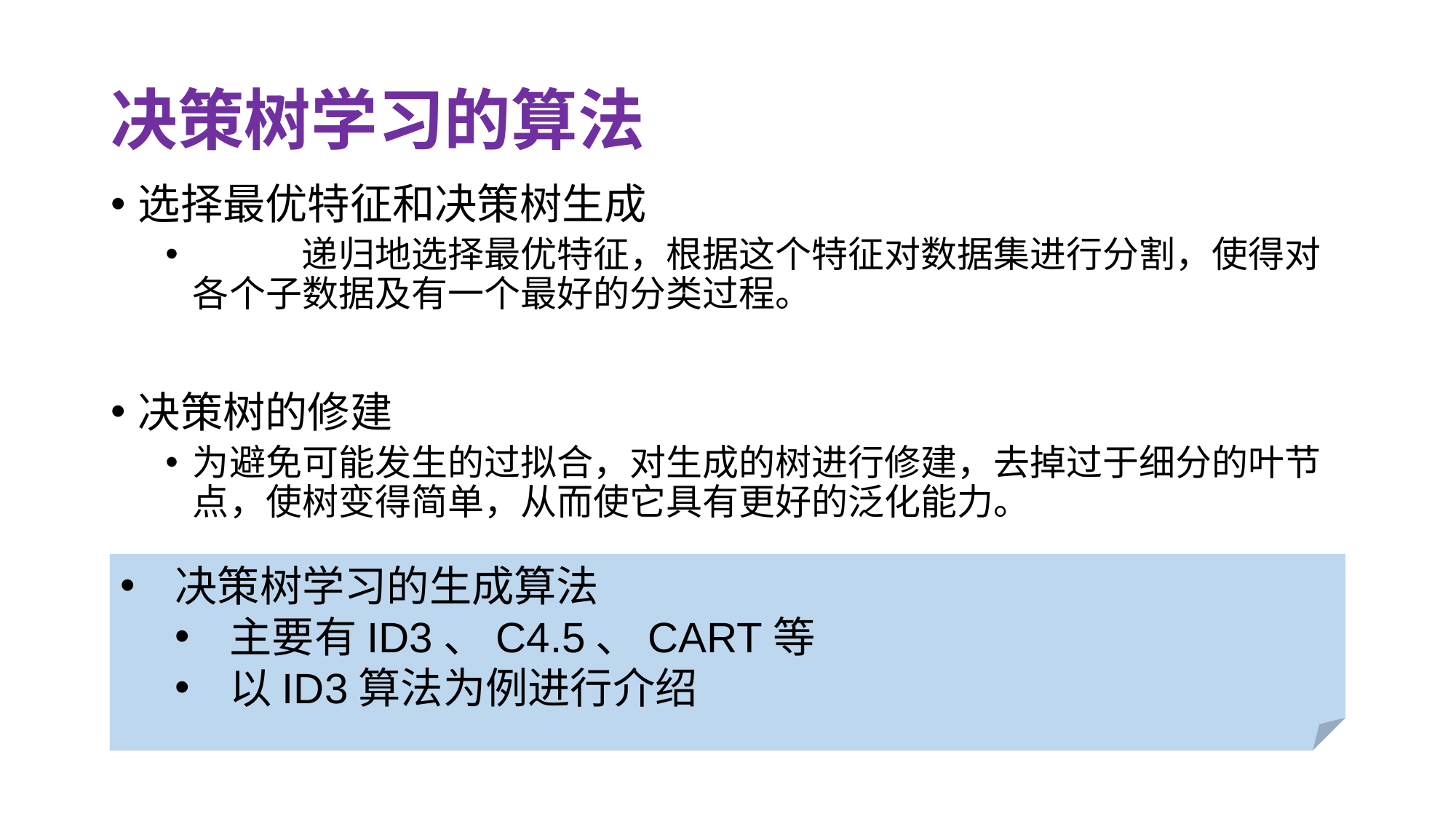

# 决策树学习的算法
选择最优特征和决策树生成
	递归地选择最优特征，根据这个特征对数据集进行分割，使得对各个子数据及有一个最好的分类过程。

决策树的修建
为避免可能发生的过拟合，对生成的树进行修建，去掉过于细分的叶节点，使树变得简单，从而使它具有更好的泛化能力。

决策树学习的生成算法
主要有ID3、C4.5、CART等
以ID3算法为例进行介绍